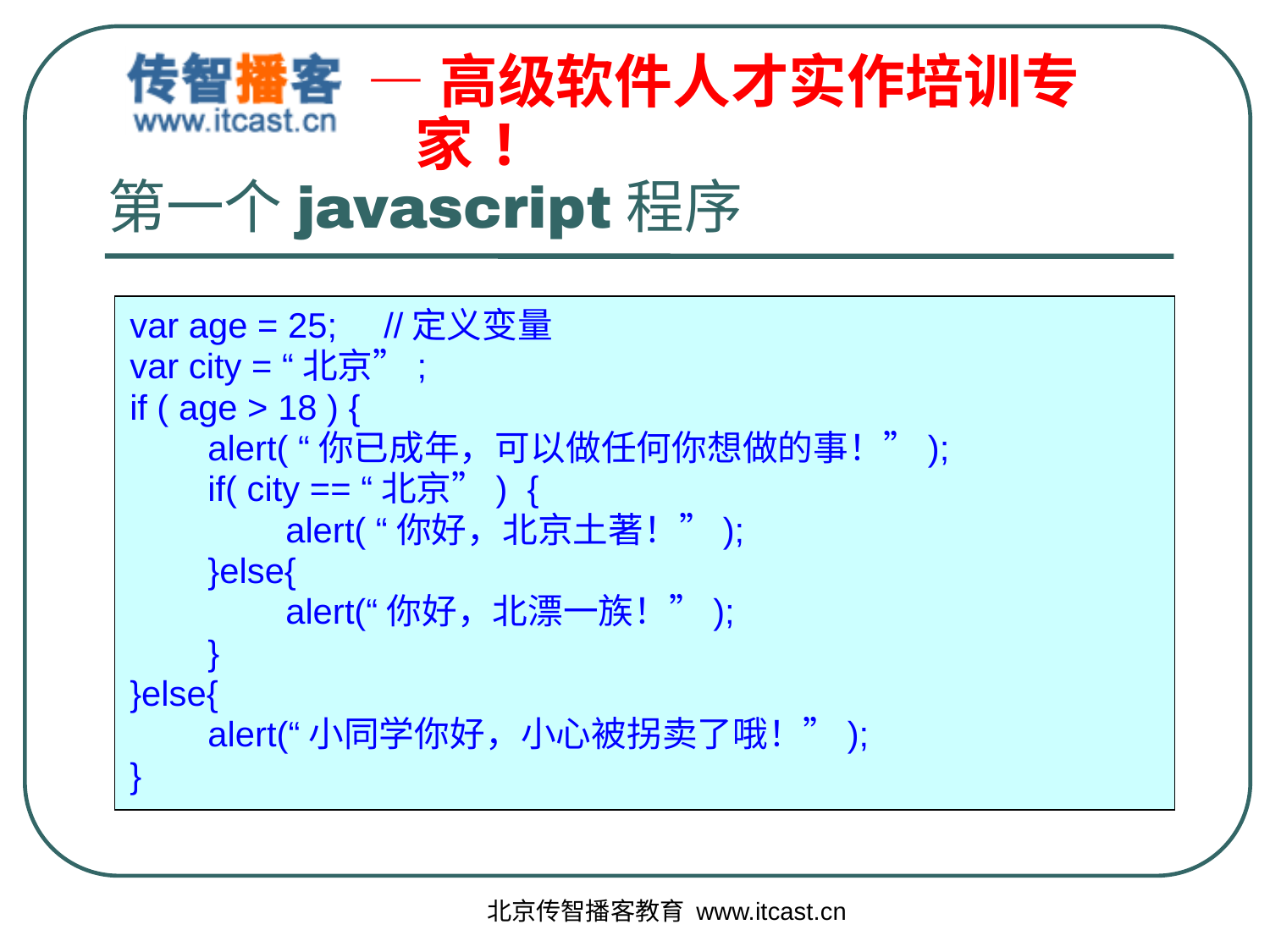

# 第一个javascript程序

var age = 25;	//定义变量
var city = “北京”;
if ( age > 18 ) {
        alert( “你已成年，可以做任何你想做的事！”);
        if( city == “北京”)  {
                alert( “你好，北京土著！”);
        }else{
                alert(“你好，北漂一族！”);
        }
}else{
        alert(“小同学你好，小心被拐卖了哦！”);
}